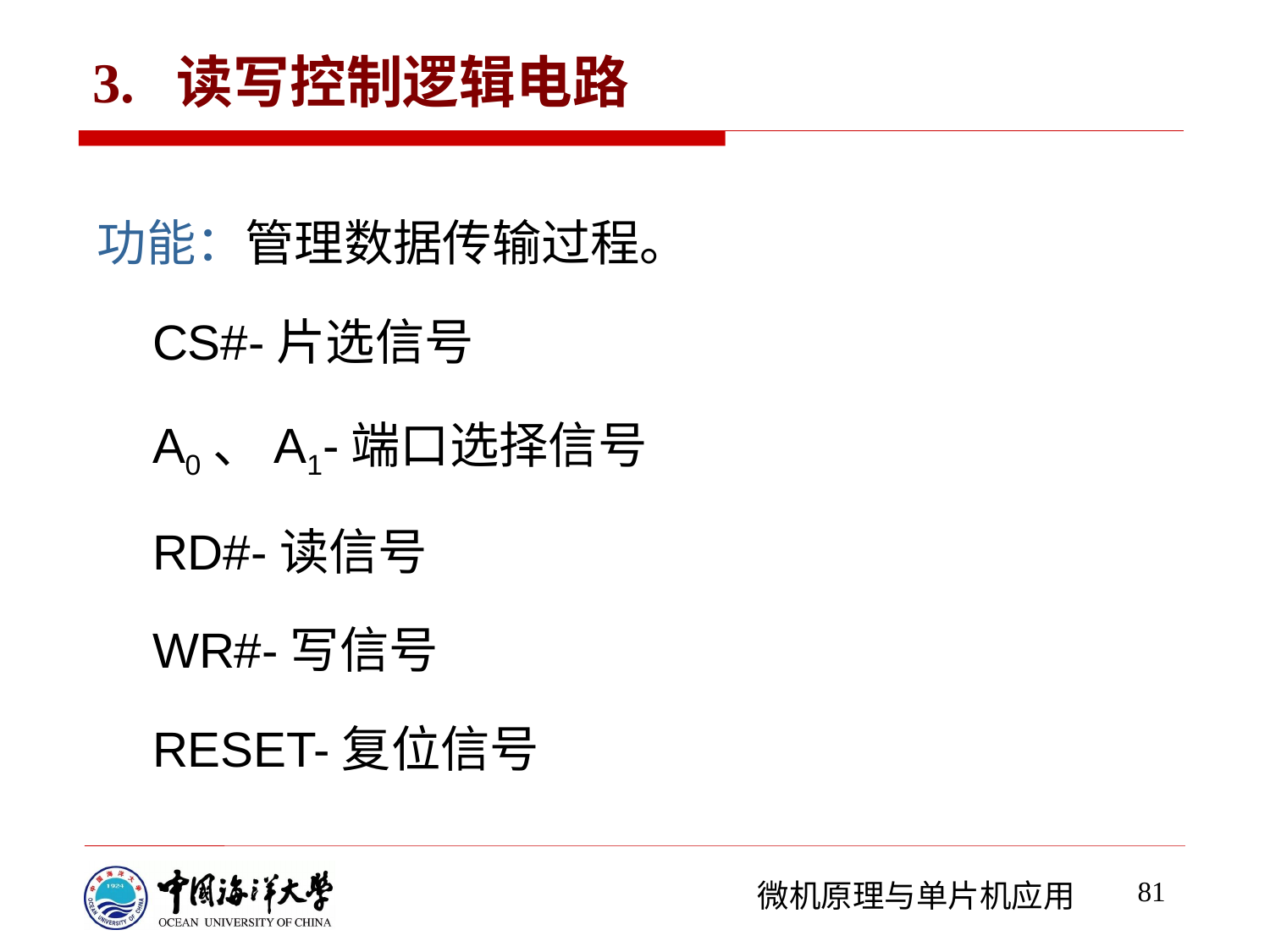

# 3.  读写控制逻辑电路
功能：管理数据传输过程。
    CS#-片选信号
    A0、A1-端口选择信号
    RD#-读信号
    WR#-写信号
    RESET-复位信号
81